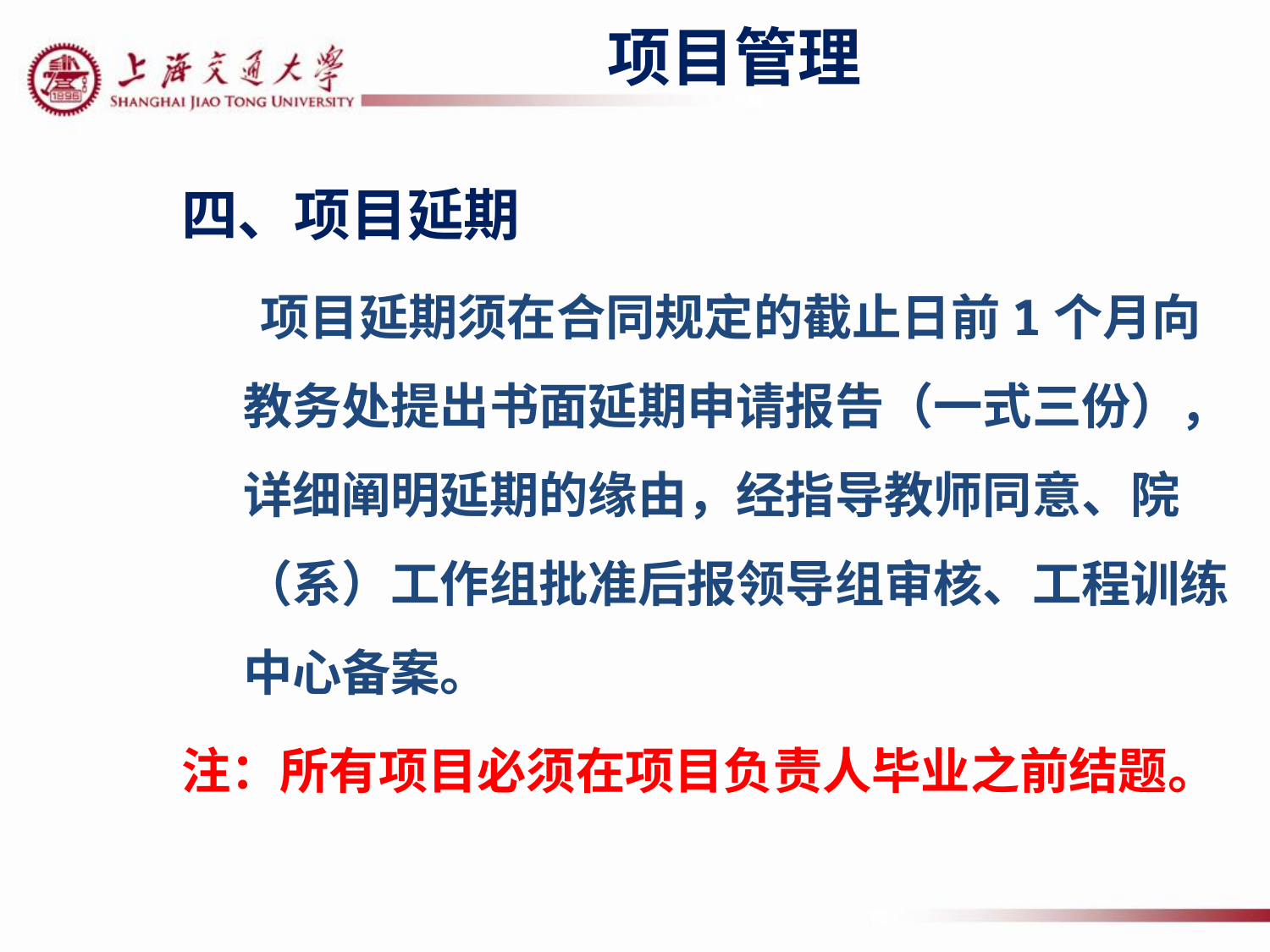

# 项目管理
四、项目延期
      项目延期须在合同规定的截止日前1个月向教务处提出书面延期申请报告（一式三份）， 详细阐明延期的缘由，经指导教师同意、院（系）工作组批准后报领导组审核、工程训练中心备案。
注：所有项目必须在项目负责人毕业之前结题。